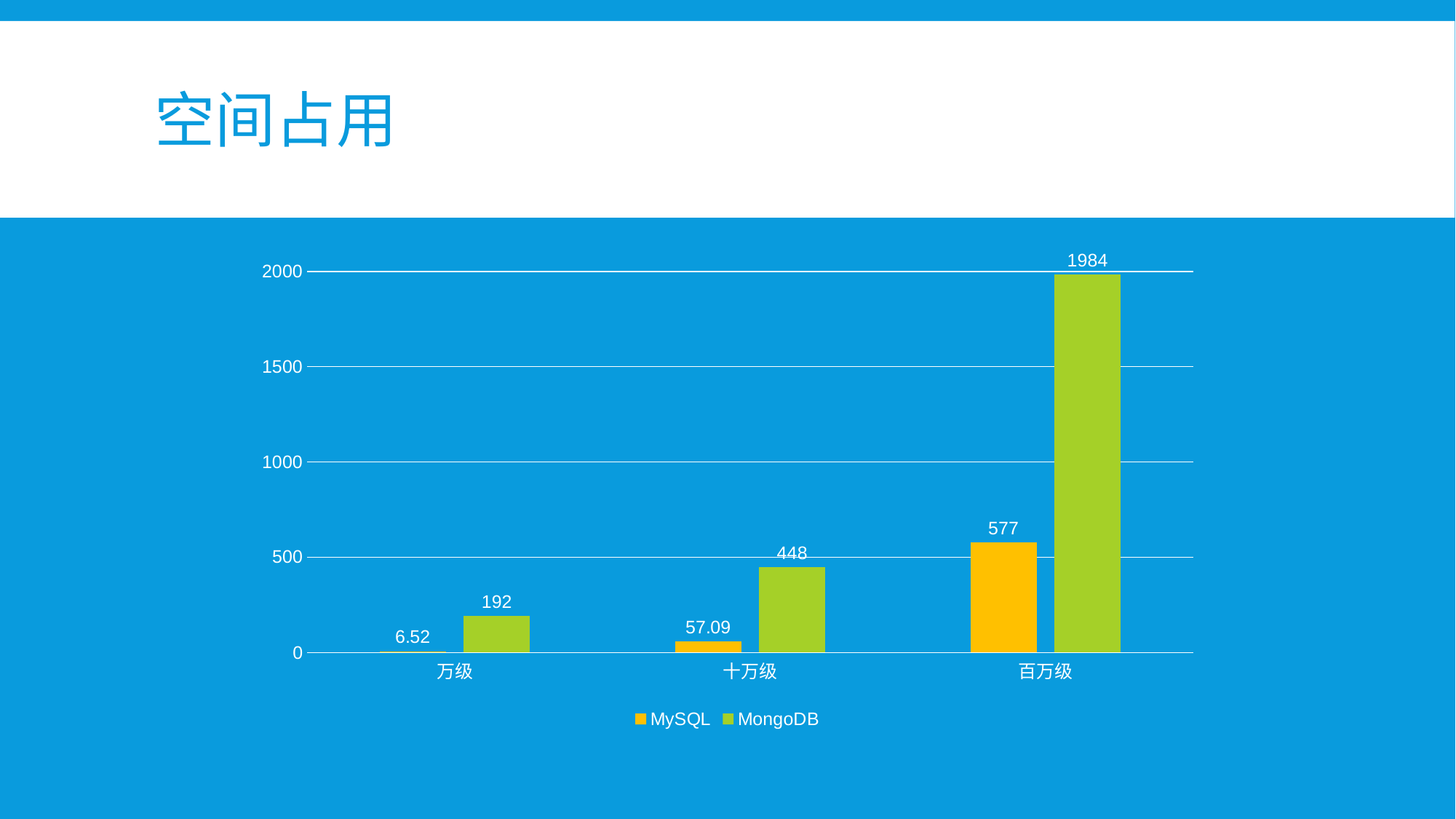

# 空间占用

### Chart:

| Category | MySQL | MongoDB |
|---|---|---|
| 万级 | 6.52 | 192.0 |
| 十万级 | 57.09 | 448.0 |
| 百万级 | 577.0 | 1984.0 |